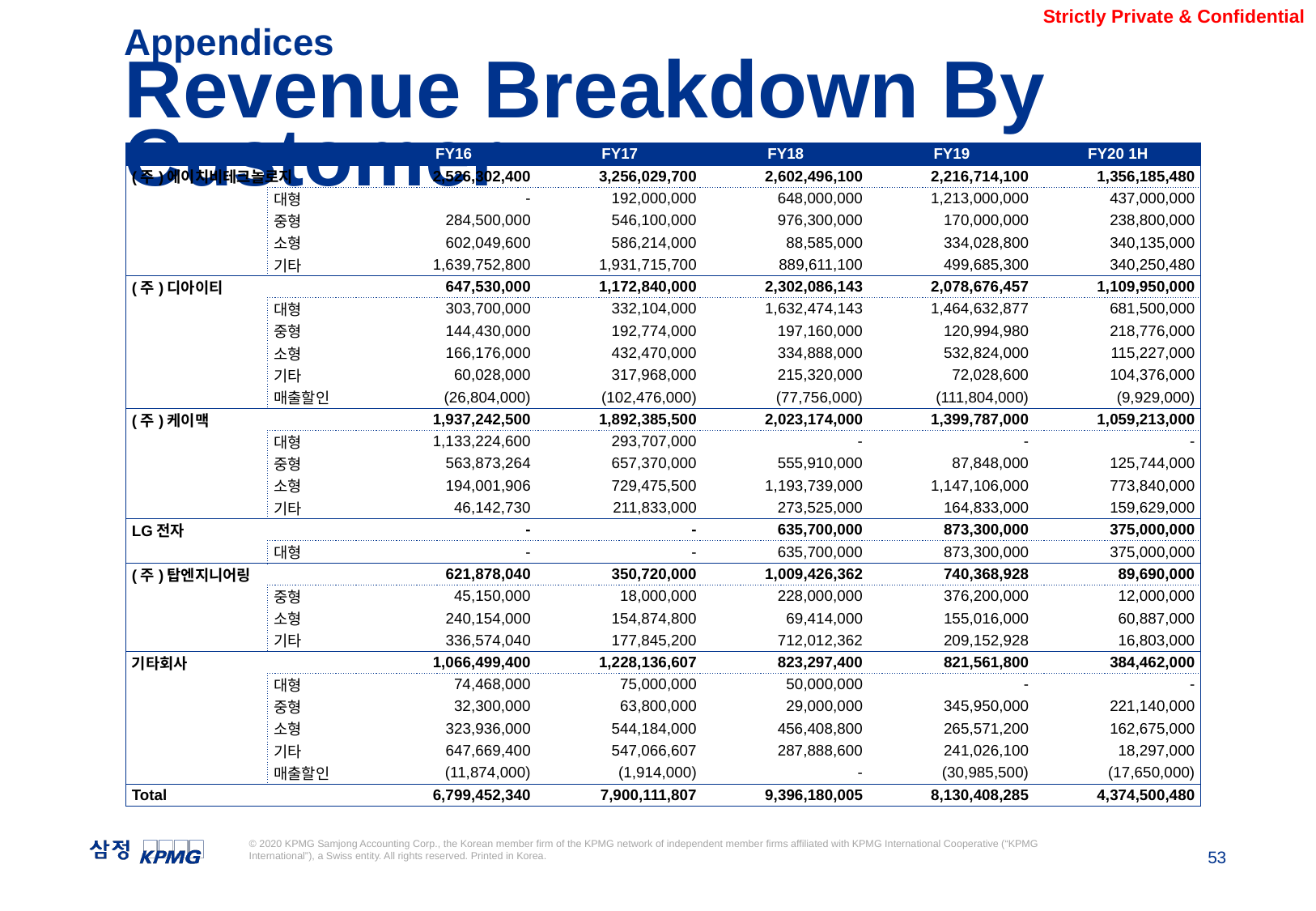

Appendices
Revenue Breakdown By Customer
|  |  | FY16 | FY17 | FY18 | FY19 | FY20 1H |
| --- | --- | --- | --- | --- | --- | --- |
| (주)에이치비테크놀로지 |  | 2,526,302,400 | 3,256,029,700 | 2,602,496,100 | 2,216,714,100 | 1,356,185,480 |
|  | 대형 | - | 192,000,000 | 648,000,000 | 1,213,000,000 | 437,000,000 |
|  | 중형 | 284,500,000 | 546,100,000 | 976,300,000 | 170,000,000 | 238,800,000 |
|  | 소형 | 602,049,600 | 586,214,000 | 88,585,000 | 334,028,800 | 340,135,000 |
|  | 기타 | 1,639,752,800 | 1,931,715,700 | 889,611,100 | 499,685,300 | 340,250,480 |
| (주)디아이티 |  | 647,530,000 | 1,172,840,000 | 2,302,086,143 | 2,078,676,457 | 1,109,950,000 |
|  | 대형 | 303,700,000 | 332,104,000 | 1,632,474,143 | 1,464,632,877 | 681,500,000 |
|  | 중형 | 144,430,000 | 192,774,000 | 197,160,000 | 120,994,980 | 218,776,000 |
|  | 소형 | 166,176,000 | 432,470,000 | 334,888,000 | 532,824,000 | 115,227,000 |
|  | 기타 | 60,028,000 | 317,968,000 | 215,320,000 | 72,028,600 | 104,376,000 |
|  | 매출할인 | (26,804,000) | (102,476,000) | (77,756,000) | (111,804,000) | (9,929,000) |
| (주)케이맥 |  | 1,937,242,500 | 1,892,385,500 | 2,023,174,000 | 1,399,787,000 | 1,059,213,000 |
|  | 대형 | 1,133,224,600 | 293,707,000 | - | - | - |
|  | 중형 | 563,873,264 | 657,370,000 | 555,910,000 | 87,848,000 | 125,744,000 |
|  | 소형 | 194,001,906 | 729,475,500 | 1,193,739,000 | 1,147,106,000 | 773,840,000 |
|  | 기타 | 46,142,730 | 211,833,000 | 273,525,000 | 164,833,000 | 159,629,000 |
| LG전자 |  | - | - | 635,700,000 | 873,300,000 | 375,000,000 |
|  | 대형 | - | - | 635,700,000 | 873,300,000 | 375,000,000 |
| (주)탑엔지니어링 |  | 621,878,040 | 350,720,000 | 1,009,426,362 | 740,368,928 | 89,690,000 |
|  | 중형 | 45,150,000 | 18,000,000 | 228,000,000 | 376,200,000 | 12,000,000 |
|  | 소형 | 240,154,000 | 154,874,800 | 69,414,000 | 155,016,000 | 60,887,000 |
|  | 기타 | 336,574,040 | 177,845,200 | 712,012,362 | 209,152,928 | 16,803,000 |
| 기타회사 |  | 1,066,499,400 | 1,228,136,607 | 823,297,400 | 821,561,800 | 384,462,000 |
|  | 대형 | 74,468,000 | 75,000,000 | 50,000,000 | - | - |
|  | 중형 | 32,300,000 | 63,800,000 | 29,000,000 | 345,950,000 | 221,140,000 |
|  | 소형 | 323,936,000 | 544,184,000 | 456,408,800 | 265,571,200 | 162,675,000 |
|  | 기타 | 647,669,400 | 547,066,607 | 287,888,600 | 241,026,100 | 18,297,000 |
|  | 매출할인 | (11,874,000) | (1,914,000) | - | (30,985,500) | (17,650,000) |
| Total |  | 6,799,452,340 | 7,900,111,807 | 9,396,180,005 | 8,130,408,285 | 4,374,500,480 |